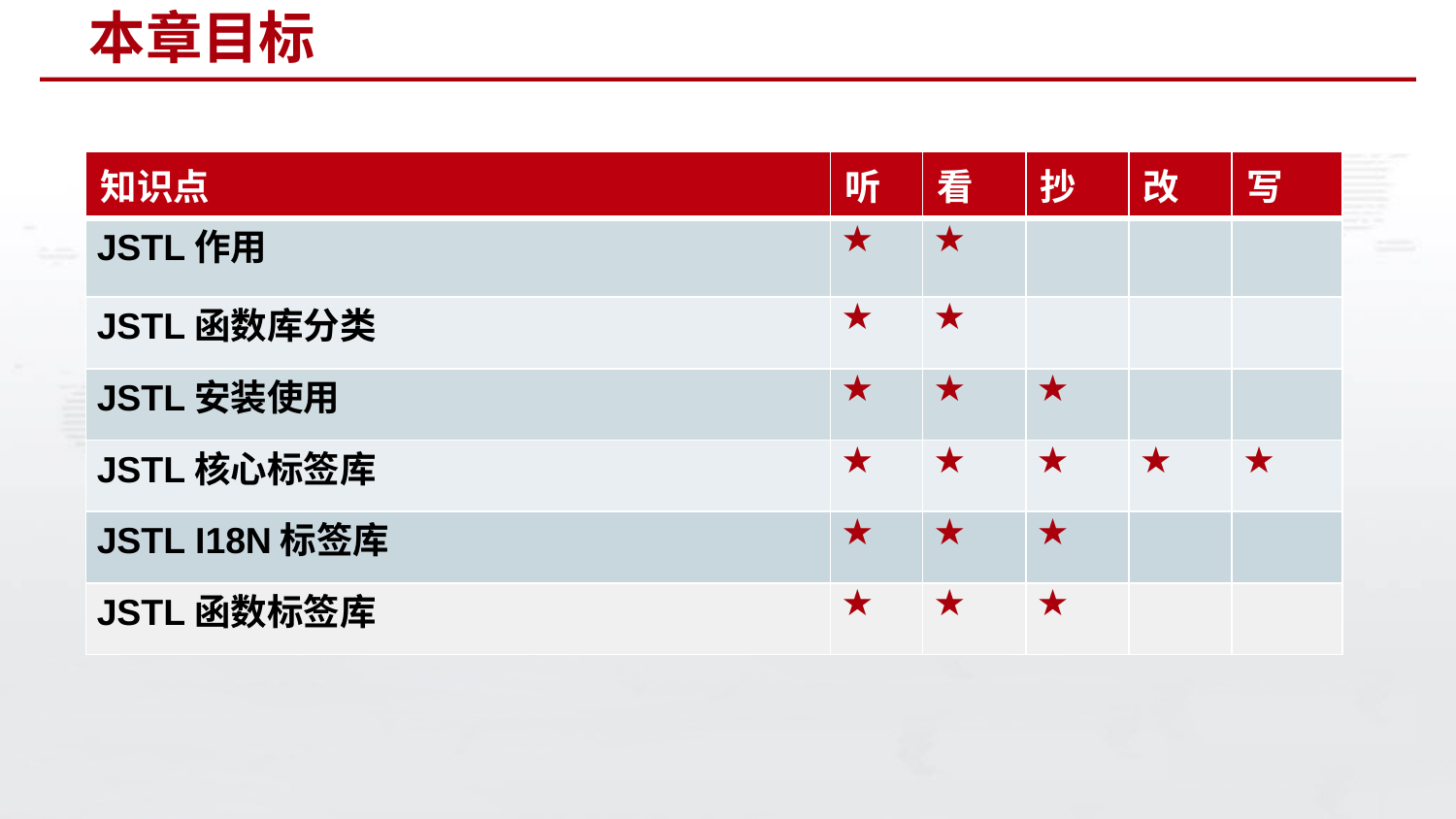

# 本章目标

| 知识点 | 听 | 看 | 抄 | 改 | 写 |
| --- | --- | --- | --- | --- | --- |
| JSTL作用 | ★ | ★ |  |  |  |
| JSTL函数库分类 | ★ | ★ |  |  |  |
| JSTL安装使用 | ★ | ★ | ★ |  |  |
| JSTL核心标签库 | ★ | ★ | ★ | ★ | ★ |
| JSTL I18N标签库 | ★ | ★ | ★ |  |  |
| JSTL函数标签库 | ★ | ★ | ★ |  |  |